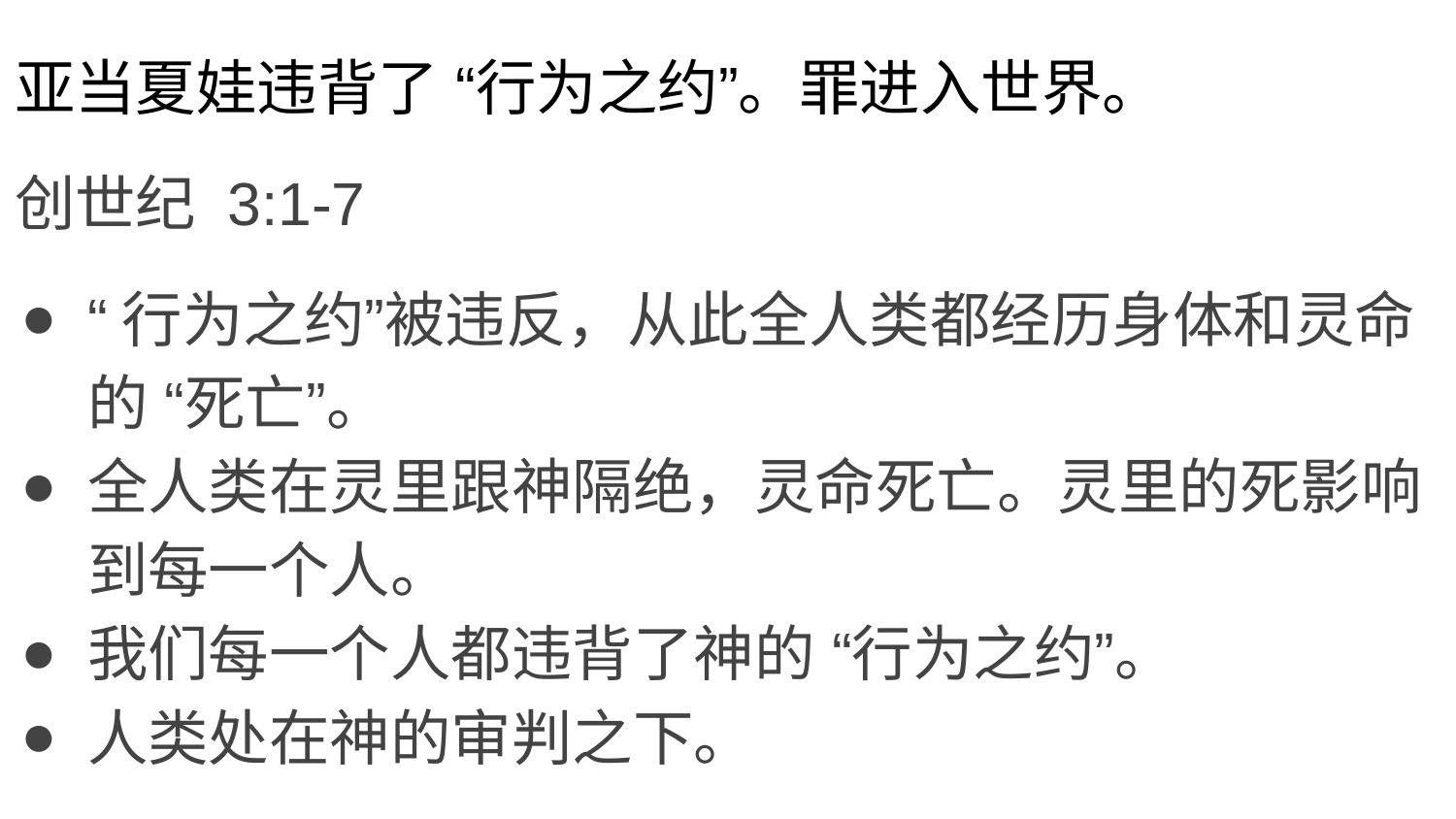

亚当夏娃违背了 “行为之约”。罪进入世界。
创世纪 3:1-7
“行为之约”被违反，从此全人类都经历身体和灵命的 “死亡”。
全人类在灵里跟神隔绝，灵命死亡。灵里的死影响到每一个人。
我们每一个人都违背了神的 “行为之约”。
人类处在神的审判之下。
#